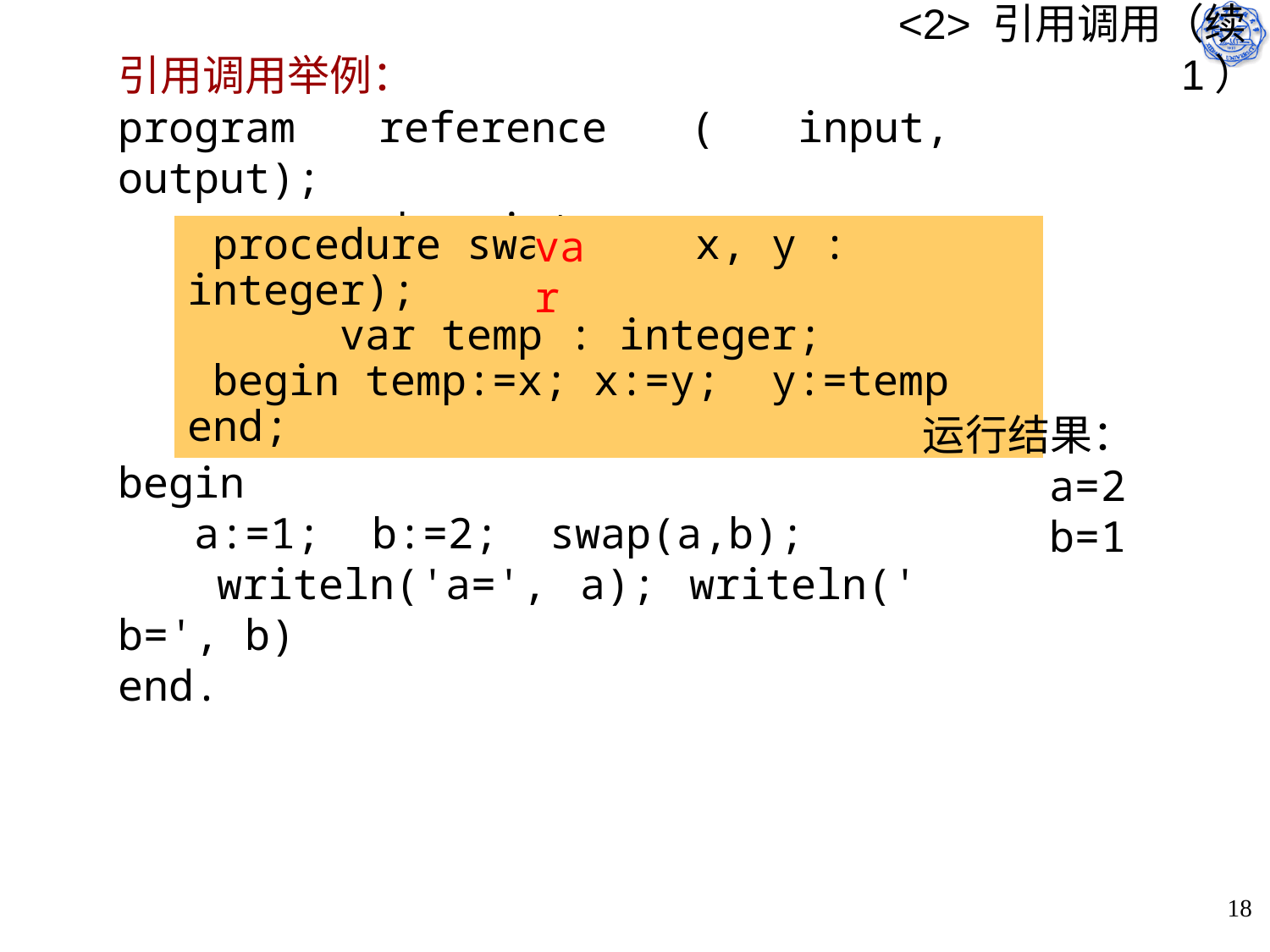

# <2> 引用调用（续1）
引用调用举例：
值调用举例：
program reference ( input, output);
    var a, b : integer;

begin
   a:=1;  b:=2;  swap(a,b);
   writeln('a=', a); writeln('  b=', b)
end.
 procedure swap(    x, y : integer);
      var temp : integer;
 begin temp:=x; x:=y;  y:=temp end;
var
运行结果：
	a=2
	b=1
18